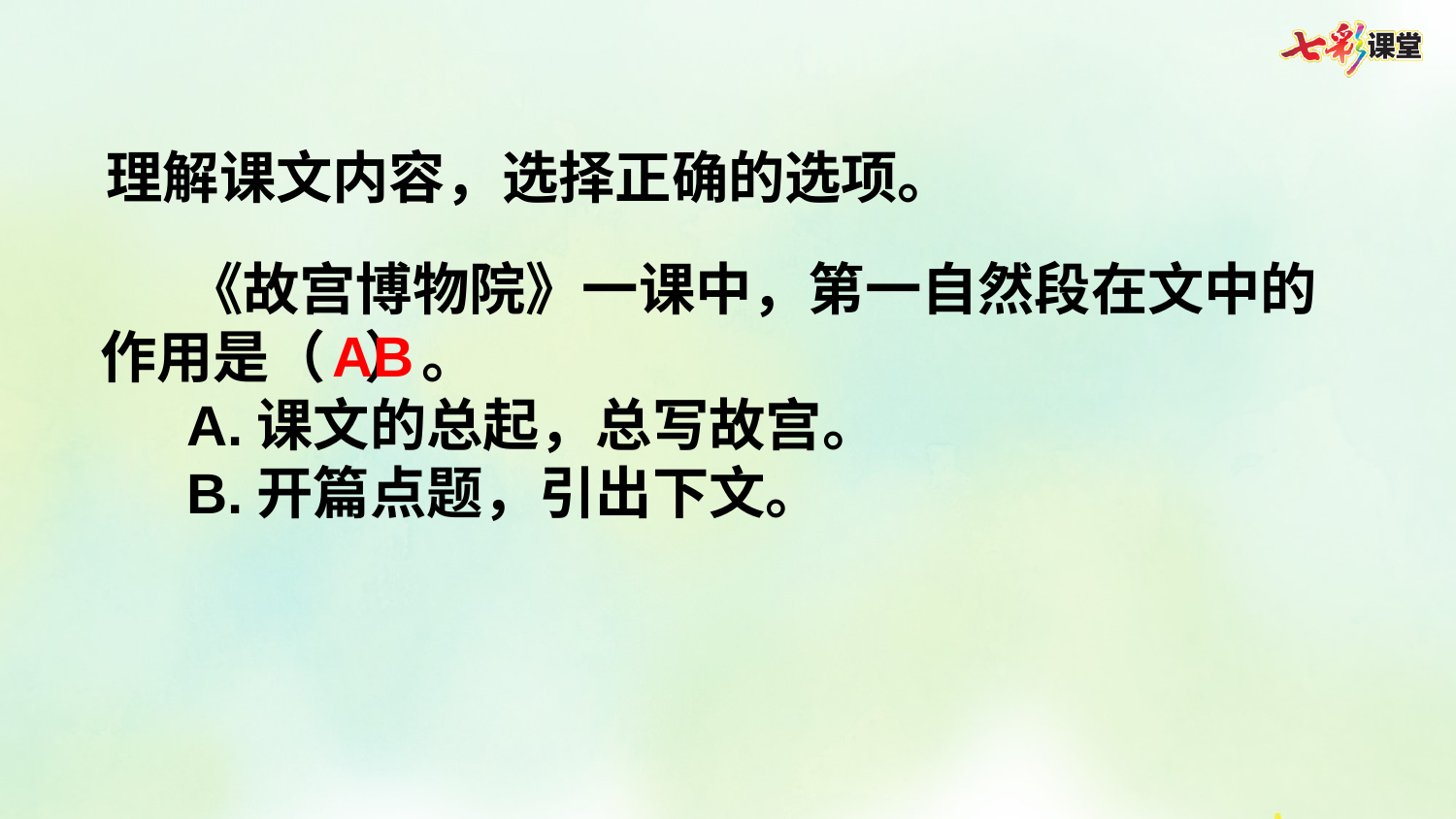

理解课文内容，选择正确的选项。
《故宫博物院》一课中，第一自然段在文中的作用是（   ）。
A.课文的总起，总写故宫。
B.开篇点题，引出下文。
AB